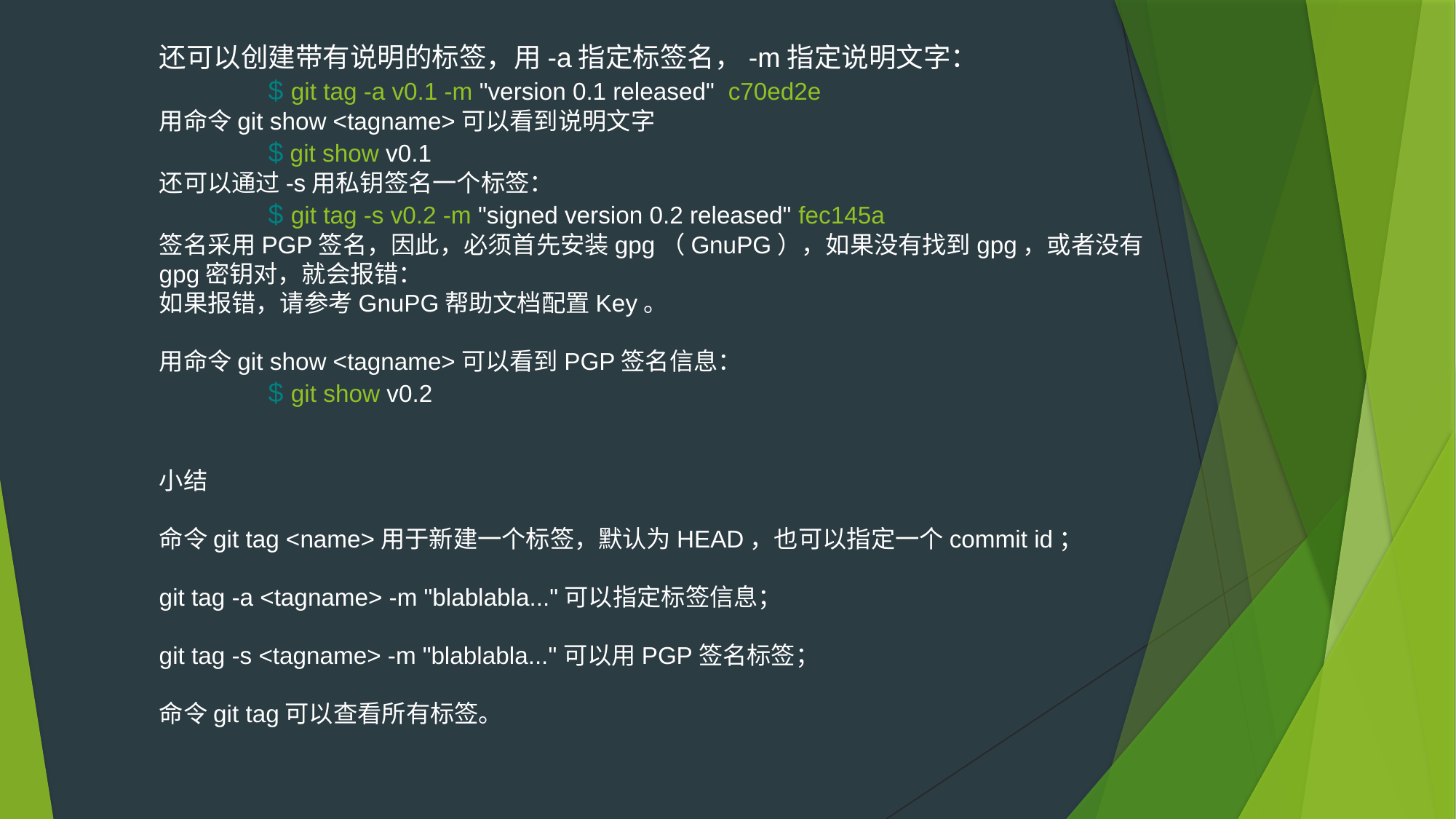

还可以创建带有说明的标签，用-a指定标签名，-m指定说明文字：
	$ git tag -a v0.1 -m "version 0.1 released"  c70ed2e
用命令git show <tagname>可以看到说明文字
	$ git show v0.1
还可以通过-s用私钥签名一个标签：
	$ git tag -s v0.2 -m "signed version 0.2 released" fec145a
签名采用PGP签名，因此，必须首先安装gpg（GnuPG），如果没有找到gpg，或者没有gpg密钥对，就会报错：
如果报错，请参考GnuPG帮助文档配置Key。

用命令git show <tagname>可以看到PGP签名信息：
	$ git show v0.2

小结

命令git tag <name>用于新建一个标签，默认为HEAD，也可以指定一个commit id；

git tag -a <tagname> -m "blablabla..."可以指定标签信息；

git tag -s <tagname> -m "blablabla..."可以用PGP签名标签；

命令git tag可以查看所有标签。